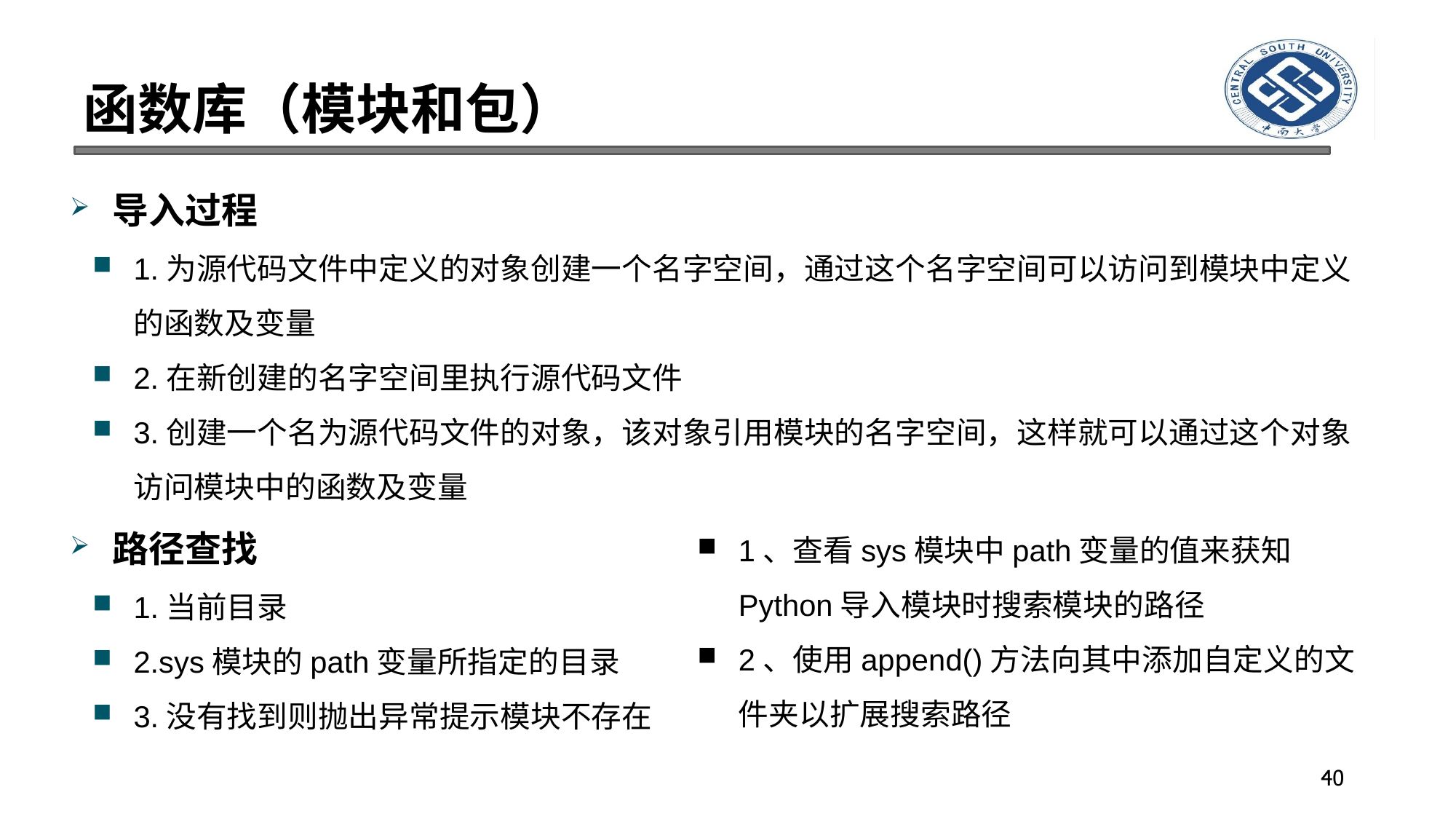

# 函数库（模块和包）
导入过程
1.为源代码文件中定义的对象创建一个名字空间，通过这个名字空间可以访问到模块中定义的函数及变量
2.在新创建的名字空间里执行源代码文件
3.创建一个名为源代码文件的对象，该对象引用模块的名字空间，这样就可以通过这个对象访问模块中的函数及变量
路径查找
1.当前目录
2.sys模块的path变量所指定的目录
3.没有找到则抛出异常提示模块不存在
1、查看sys模块中path变量的值来获知Python导入模块时搜索模块的路径
2、使用append()方法向其中添加自定义的文件夹以扩展搜索路径
40